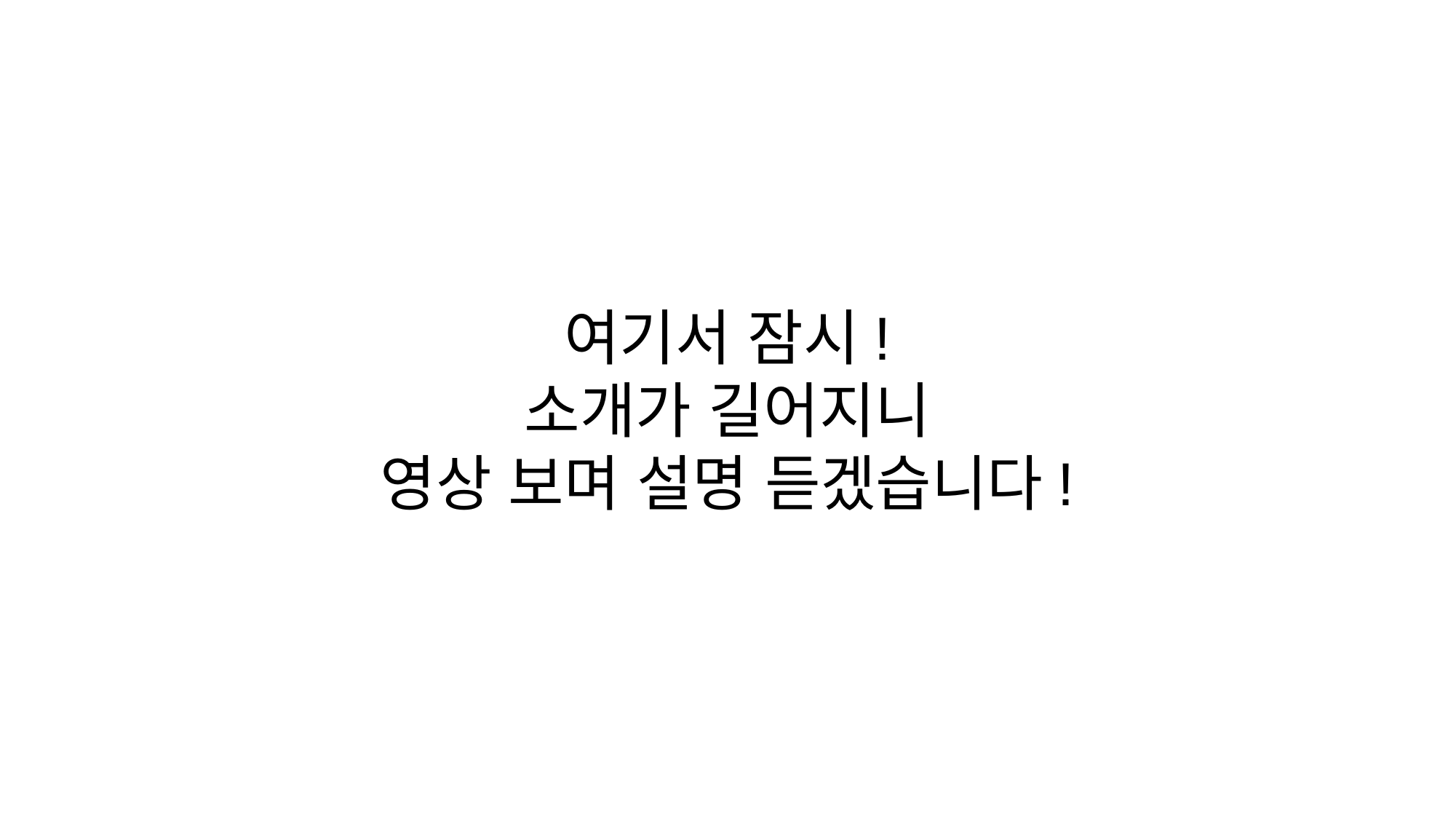

여기서 잠시!
소개가 길어지니
영상 보며 설명 듣겠습니다!